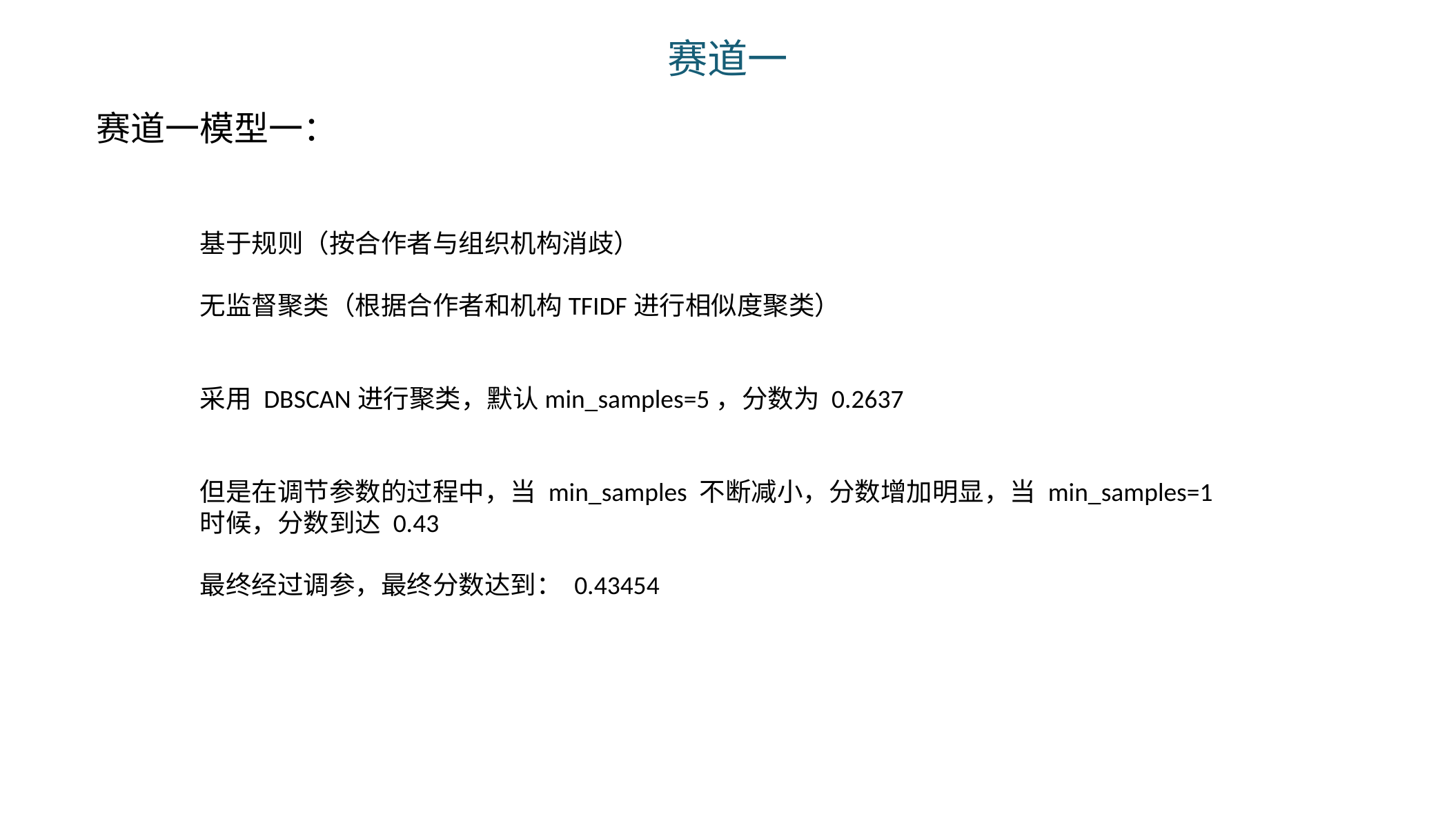

赛道一
 赛道一模型一：
基于规则（按合作者与组织机构消歧）

无监督聚类（根据合作者和机构TFIDF进行相似度聚类）

采用 DBSCAN进行聚类，默认min_samples=5，分数为 0.2637

但是在调节参数的过程中，当 min_samples 不断减小，分数增加明显，当 min_samples=1 时候，分数到达 0.43

最终经过调参，最终分数达到： 0.43454